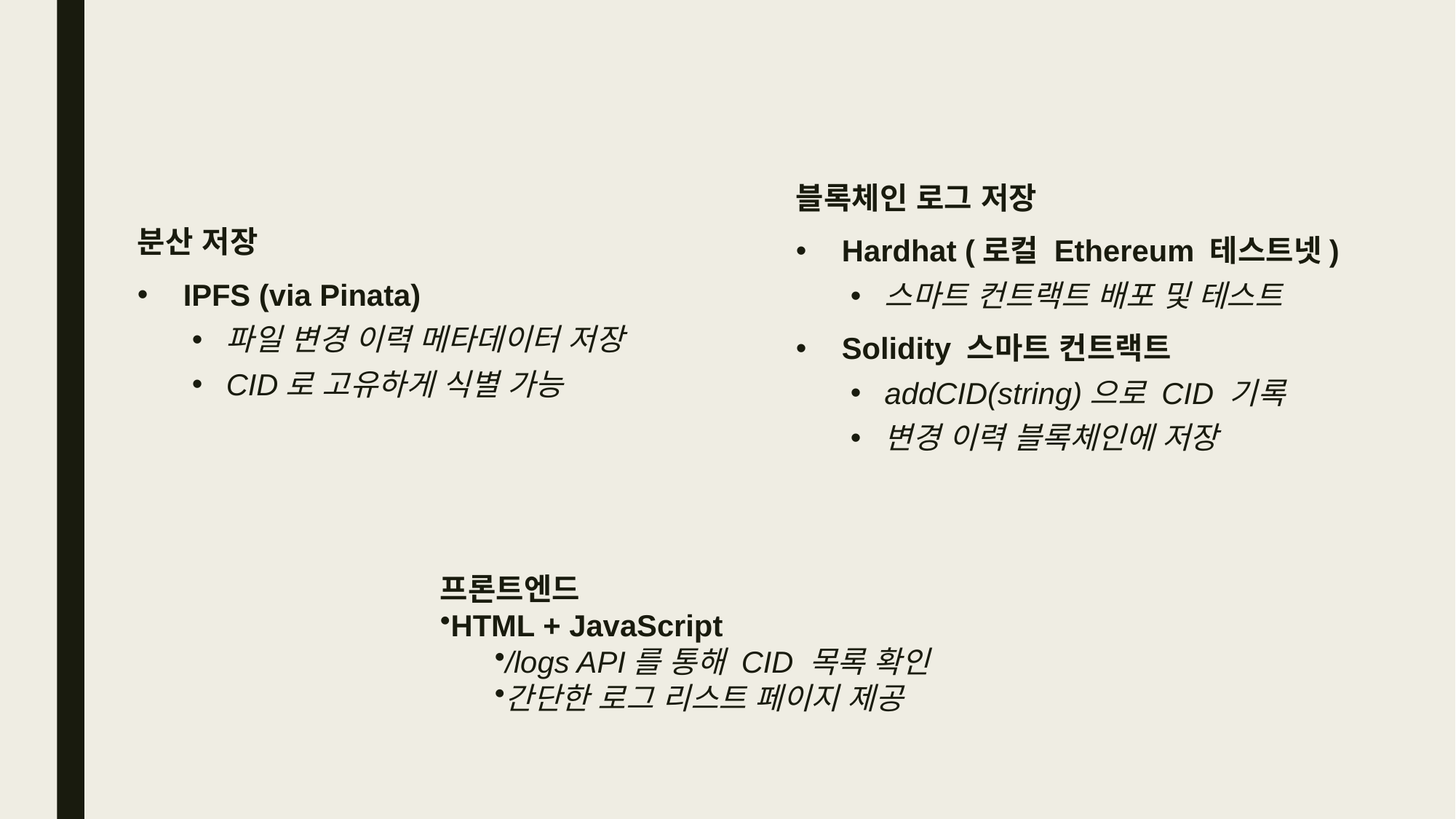

블록체인 로그 저장
Hardhat (로컬 Ethereum 테스트넷)
스마트 컨트랙트 배포 및 테스트
Solidity 스마트 컨트랙트
addCID(string)으로 CID 기록
변경 이력 블록체인에 저장

분산 저장
IPFS (via Pinata)
파일 변경 이력 메타데이터 저장
CID로 고유하게 식별 가능
프론트엔드
HTML + JavaScript
/logs API를 통해 CID 목록 확인
간단한 로그 리스트 페이지 제공